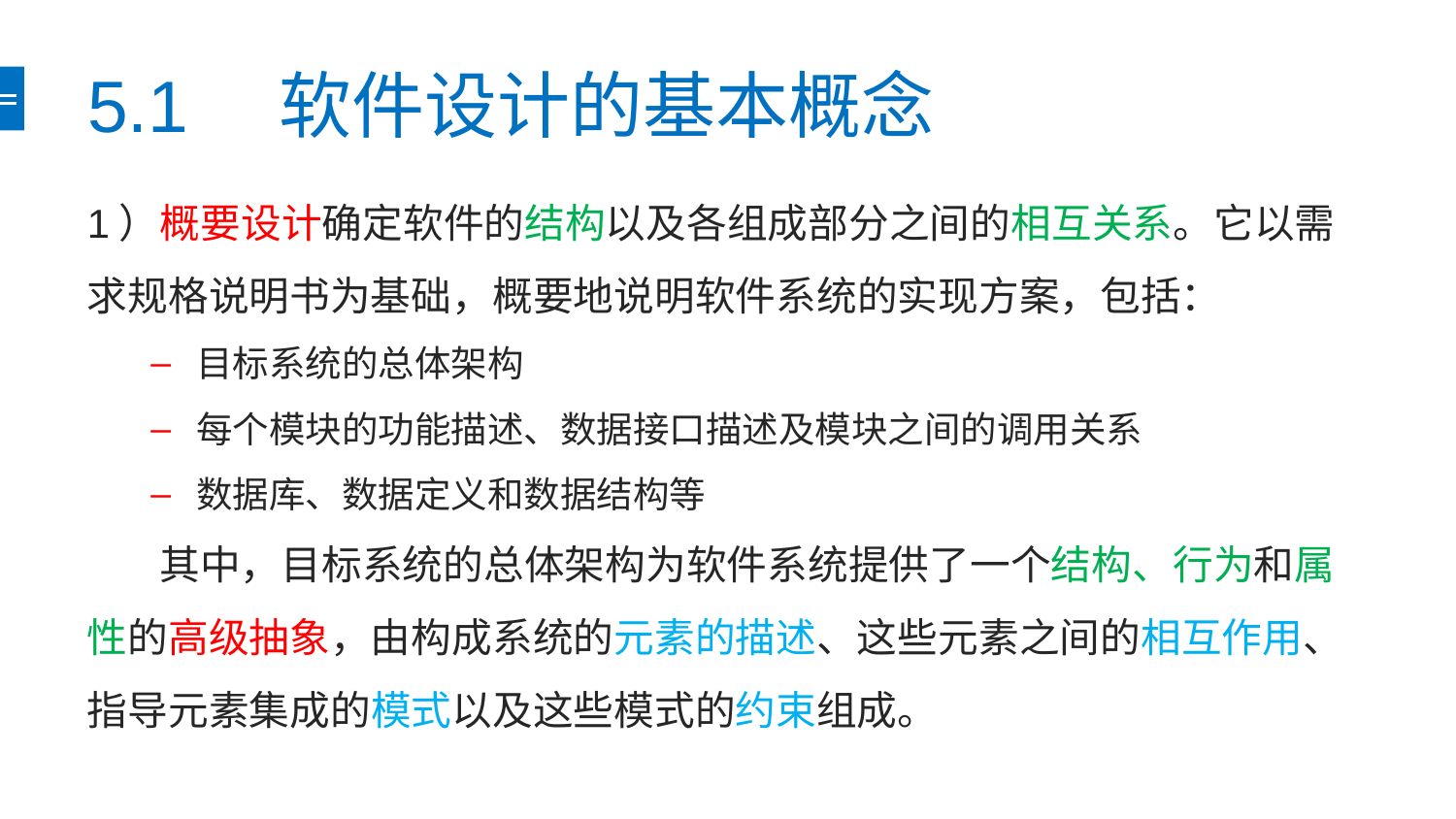

# 5.1　软件设计的基本概念
1）概要设计确定软件的结构以及各组成部分之间的相互关系。它以需求规格说明书为基础，概要地说明软件系统的实现方案，包括：
目标系统的总体架构
每个模块的功能描述、数据接口描述及模块之间的调用关系
数据库、数据定义和数据结构等
       其中，目标系统的总体架构为软件系统提供了一个结构、行为和属性的高级抽象，由构成系统的元素的描述、这些元素之间的相互作用、指导元素集成的模式以及这些模式的约束组成。